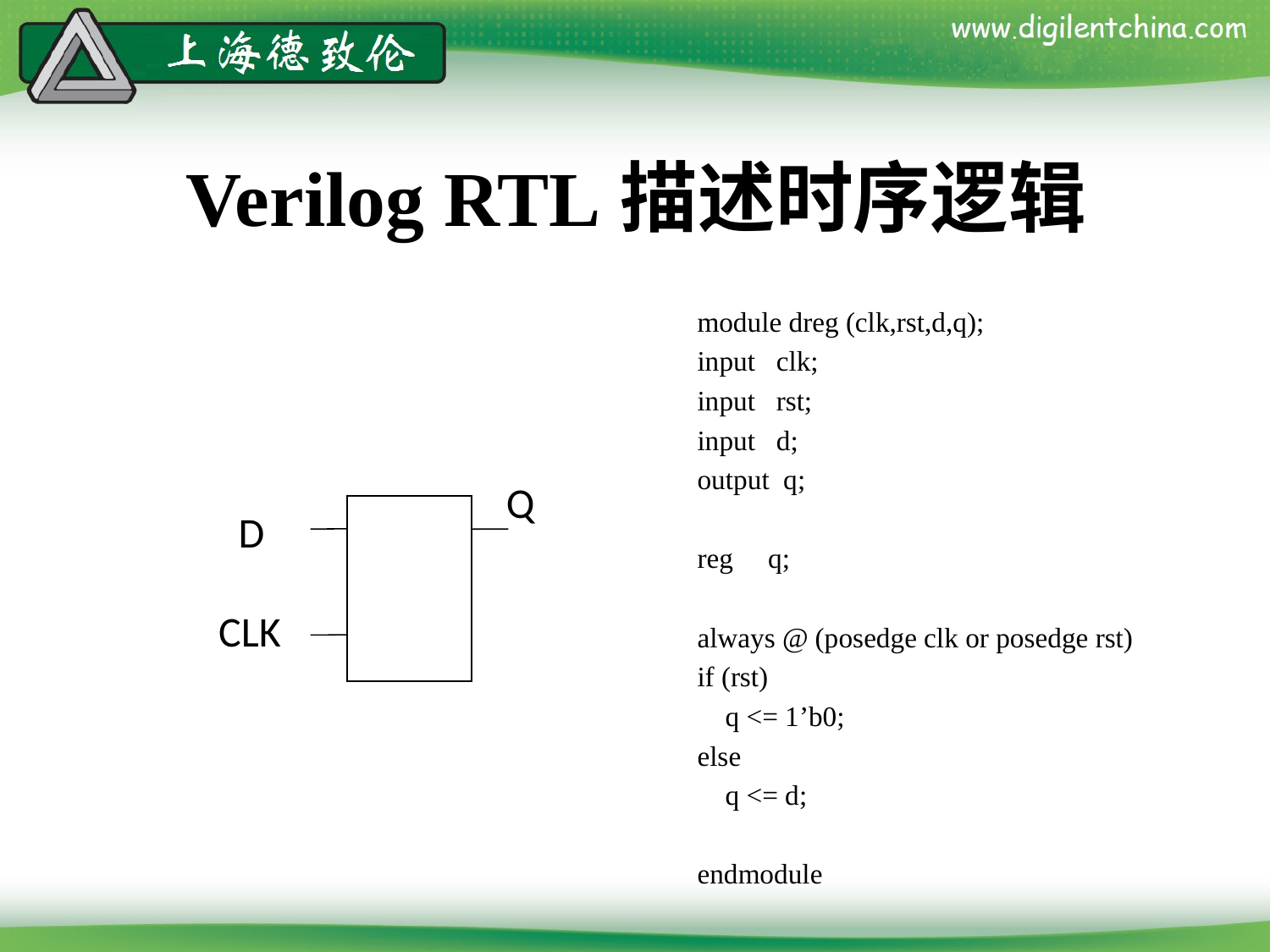

# Verilog RTL描述时序逻辑
module dreg (clk,rst,d,q);
input   clk;
input   rst;
input   d;
output  q;

reg     q;

always @ (posedge clk or posedge rst)
if (rst)
    q <= 1’b0;
else
    q <= d;

endmodule

Q

D

CLK